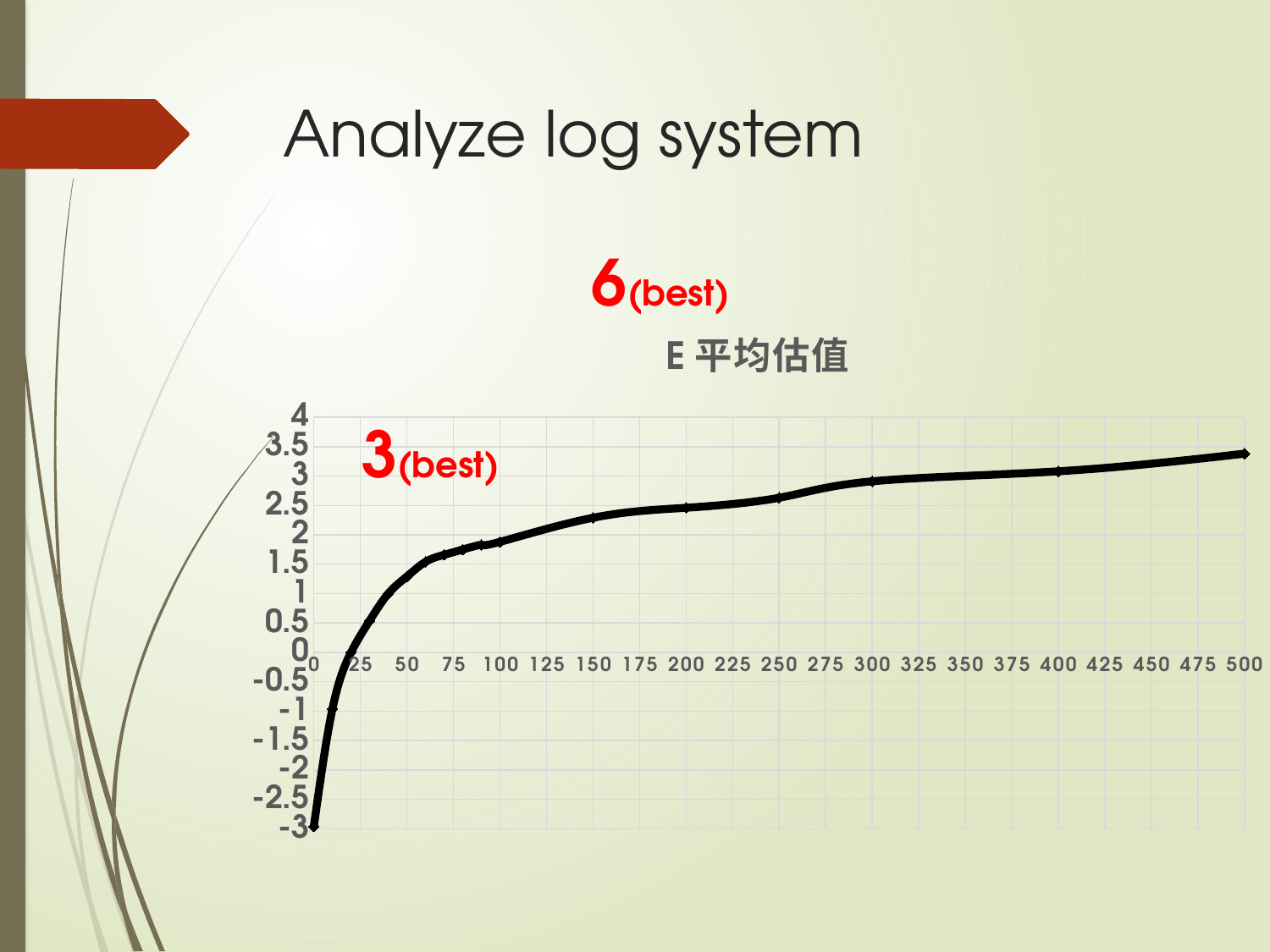

# Analyze log system
6(best)

### Chart: E平均估值

| Category | Y 值 |
|---|---|
3(best)